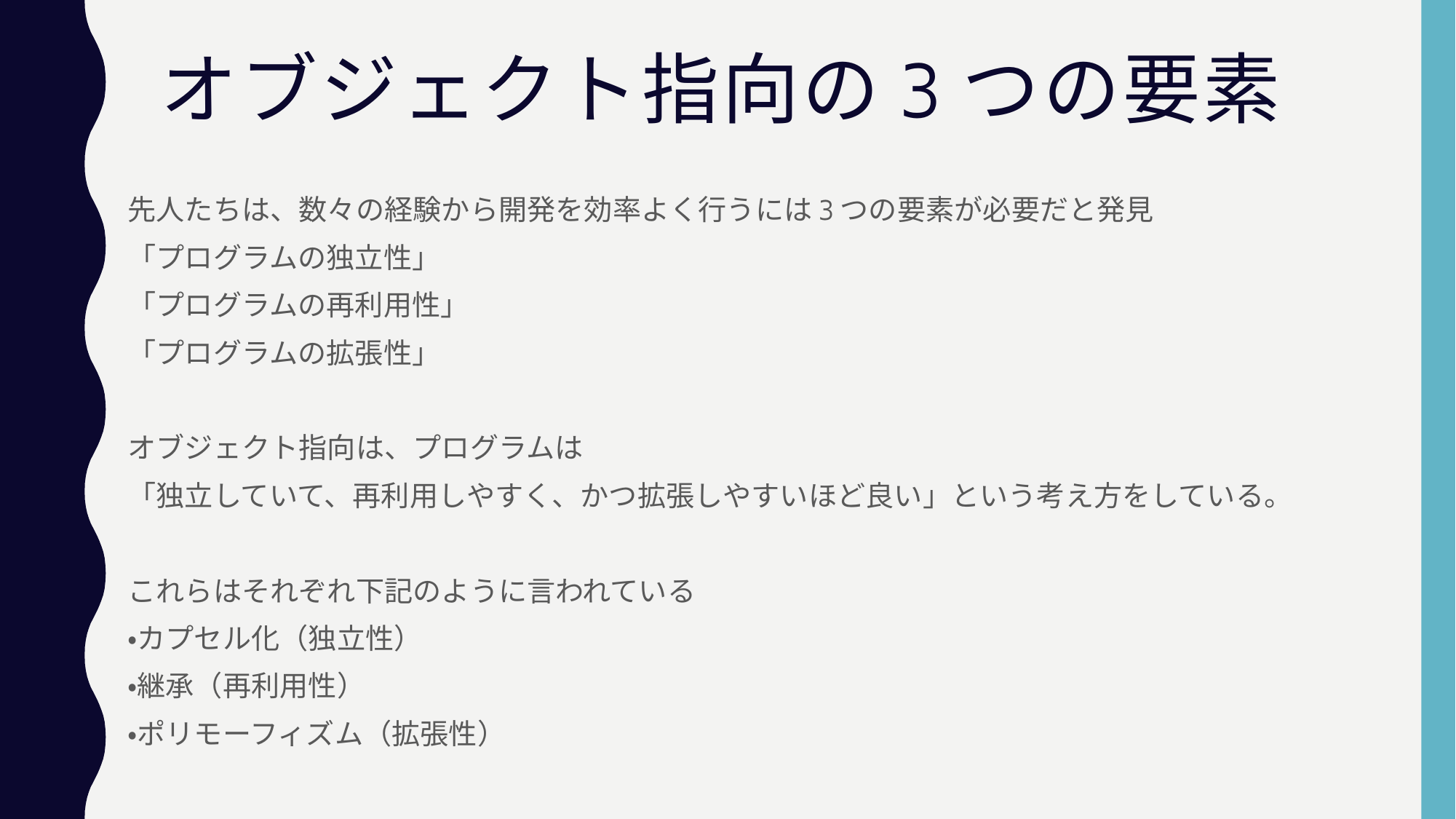

# オブジェクト指向の3つの要素
先人たちは、数々の経験から開発を効率よく行うには3つの要素が必要だと発見
「プログラムの独立性」
「プログラムの再利用性」
「プログラムの拡張性」

オブジェクト指向は、プログラムは
「独立していて、再利用しやすく、かつ拡張しやすいほど良い」という考え方をしている。

これらはそれぞれ下記のように言われている
・カプセル化（独立性）
・継承（再利用性）
・ポリモーフィズム（拡張性）